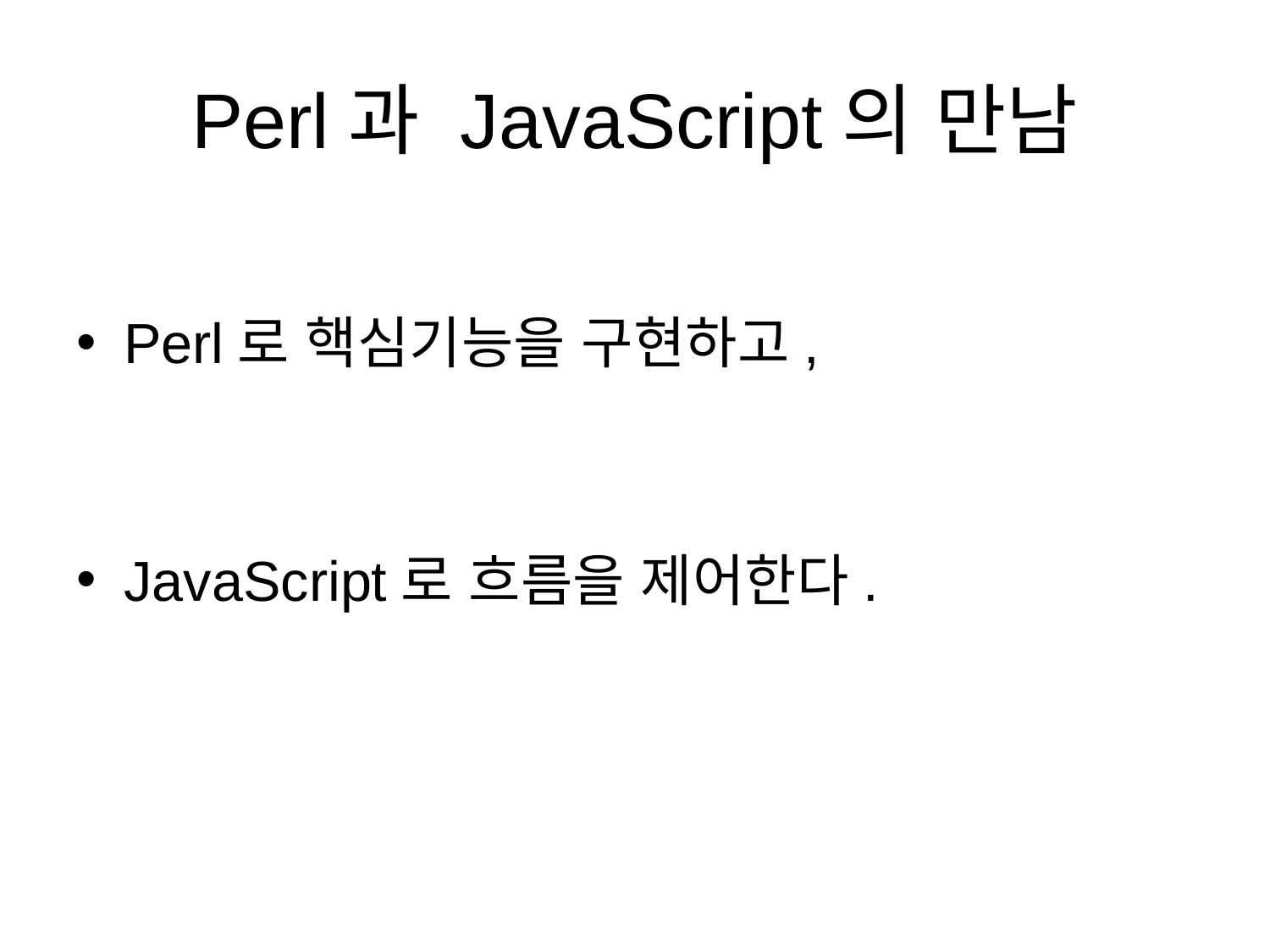

# Perl과 JavaScript의 만남

Perl로 핵심기능을 구현하고,

JavaScript로 흐름을 제어한다.